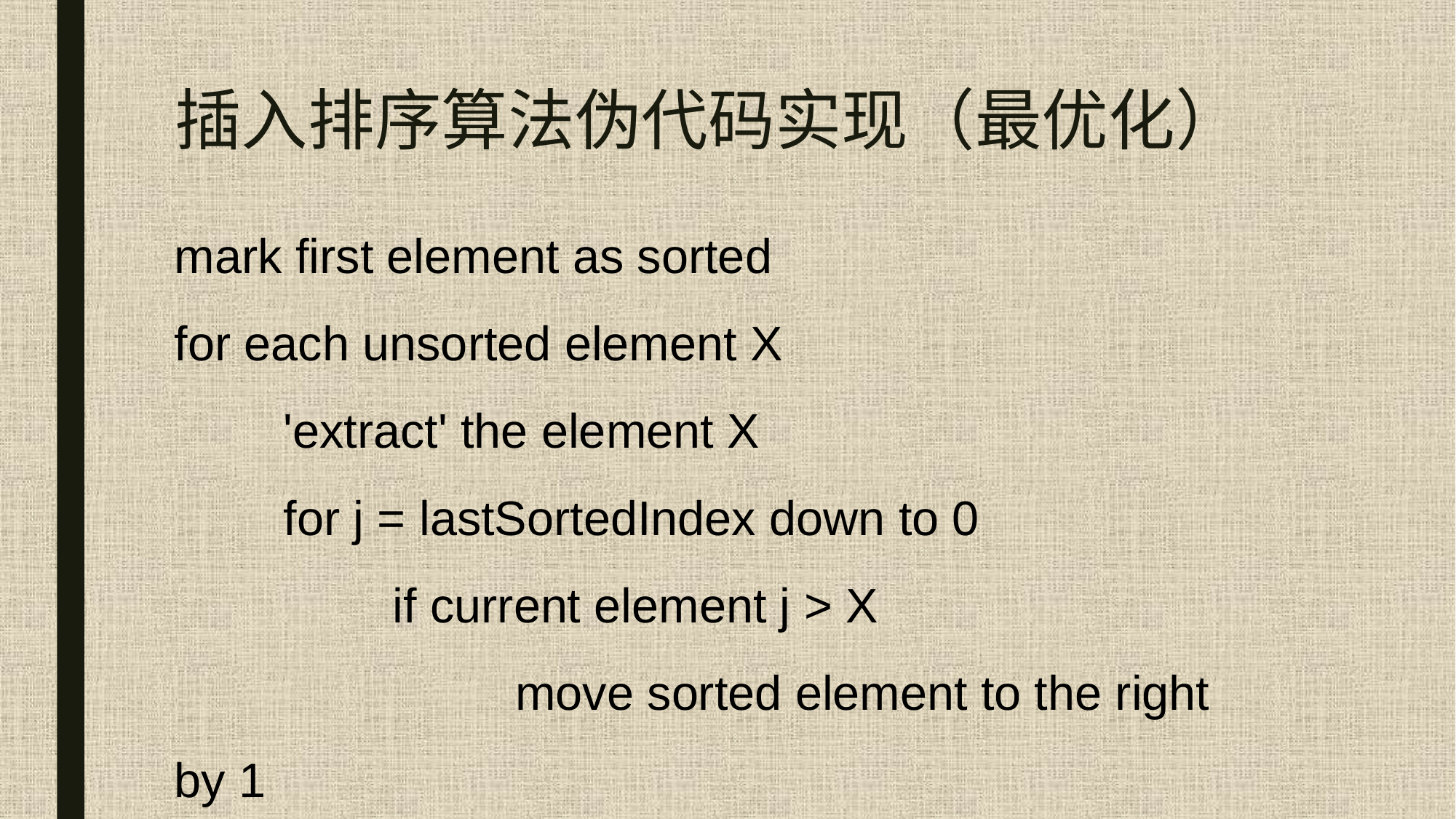

# 插入排序算法伪代码实现（最优化）
mark first element as sorted
for each unsorted element X
  	'extract' the element X
  	for j = lastSortedIndex down to 0
   	 	if current element j > X
    	 		 move sorted element to the right by 1
   		break loop and insert X here